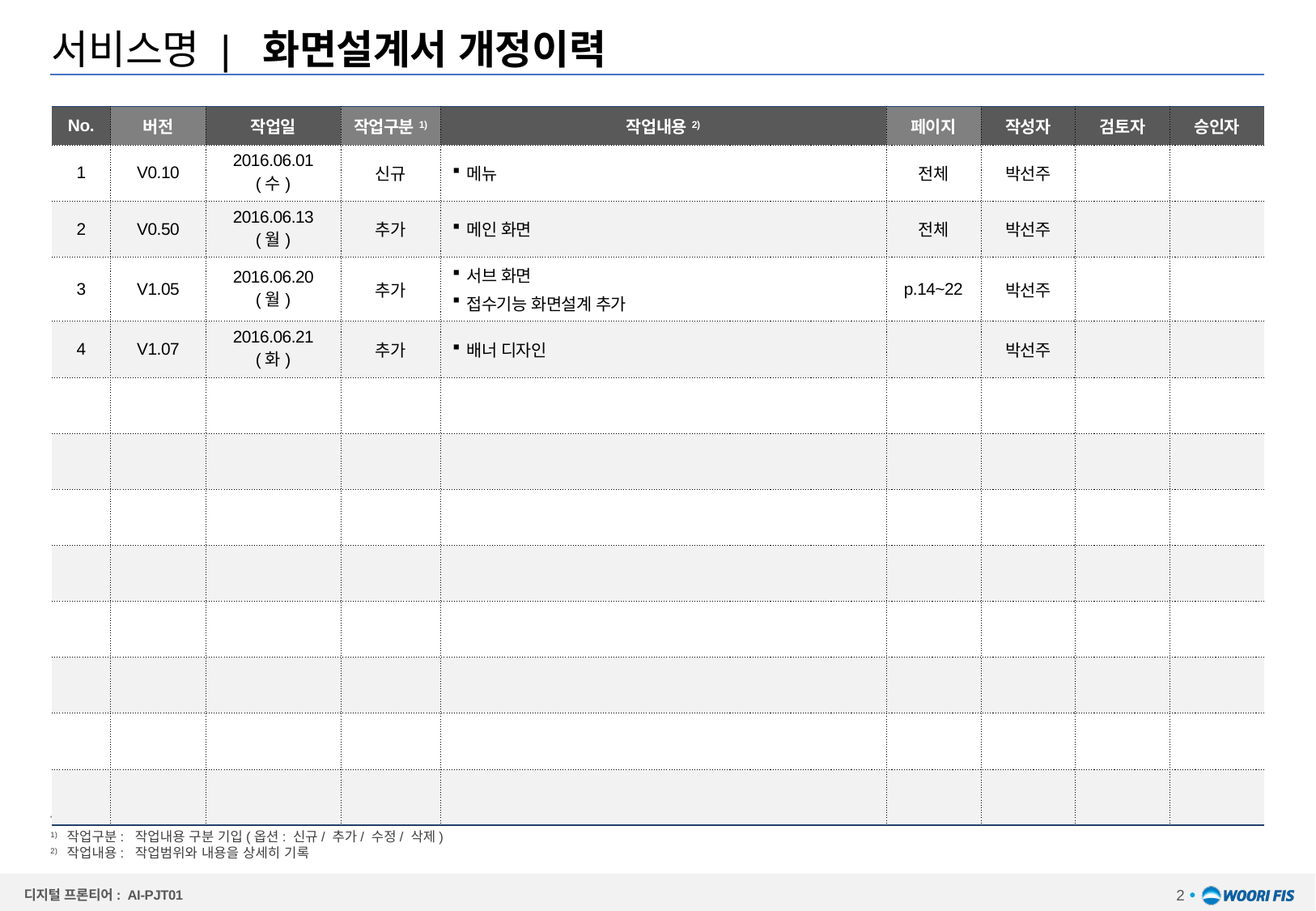

# 서비스명 |  화면설계서 개정이력
| No. | 버전 | 작업일 | 작업구분1) | 작업내용2) | 페이지 | 작성자 | 검토자 | 승인자 |
| --- | --- | --- | --- | --- | --- | --- | --- | --- |
| 1 | V0.10 | 2016.06.01(수) | 신규 | 메뉴 | 전체 | 박선주 |  |  |
| 2 | V0.50 | 2016.06.13(월) | 추가 | 메인 화면 | 전체 | 박선주 |  |  |
| 3 | V1.05 | 2016.06.20(월) | 추가 | 서브 화면 접수기능 화면설계 추가 | p.14~22 | 박선주 |  |  |
| 4 | V1.07 | 2016.06.21(화) | 추가 | 배너 디자인 |  | 박선주 |  |  |
|  |  |  |  |  |  |  |  |  |
|  |  |  |  |  |  |  |  |  |
|  |  |  |  |  |  |  |  |  |
|  |  |  |  |  |  |  |  |  |
|  |  |  |  |  |  |  |  |  |
|  |  |  |  |  |  |  |  |  |
|  |  |  |  |  |  |  |  |  |
|  |  |  |  |  |  |  |  |  |